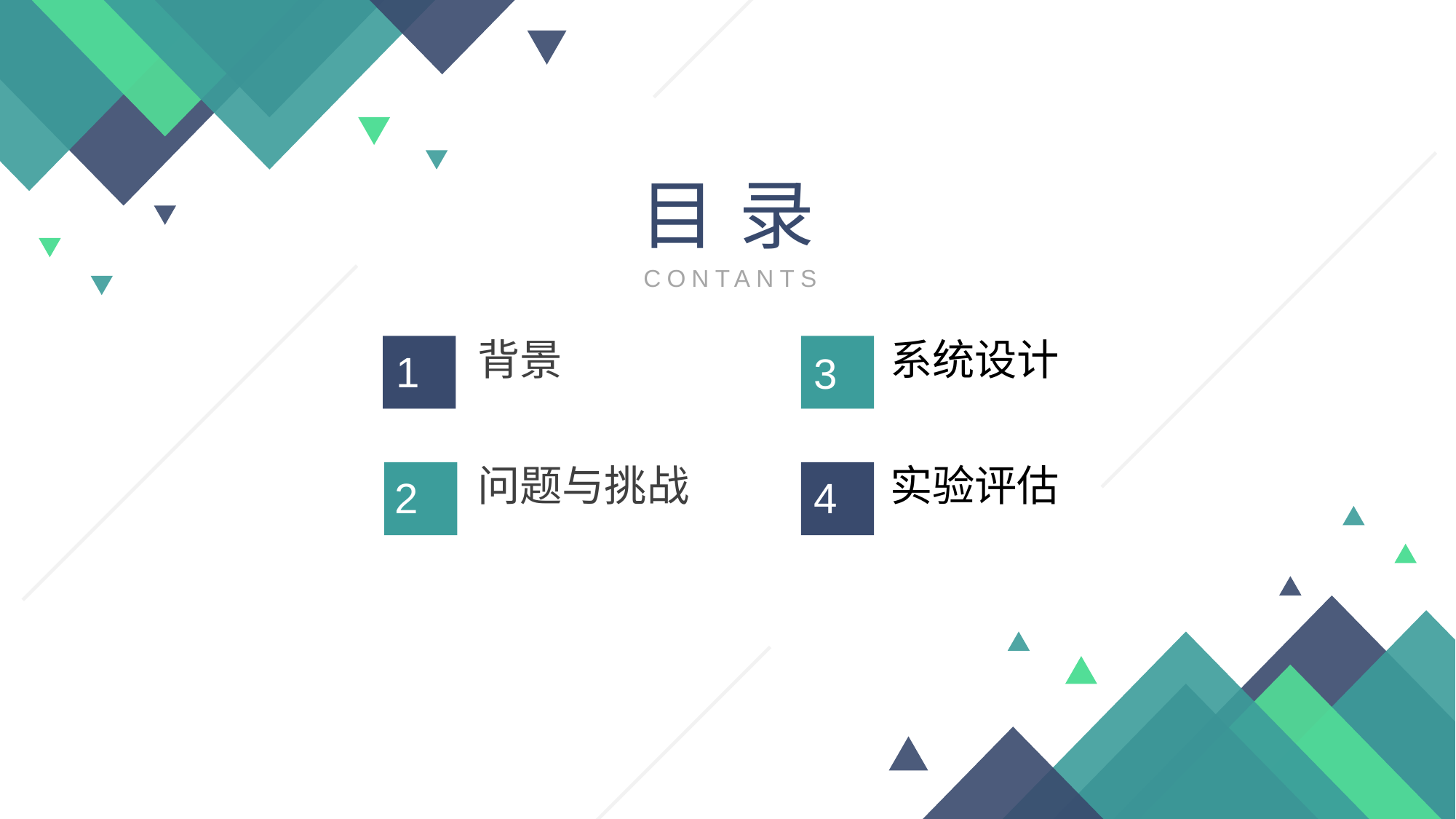

目 录

CONTANTS
背景

1
系统设计

3
问题与挑战

2
实验评估

4